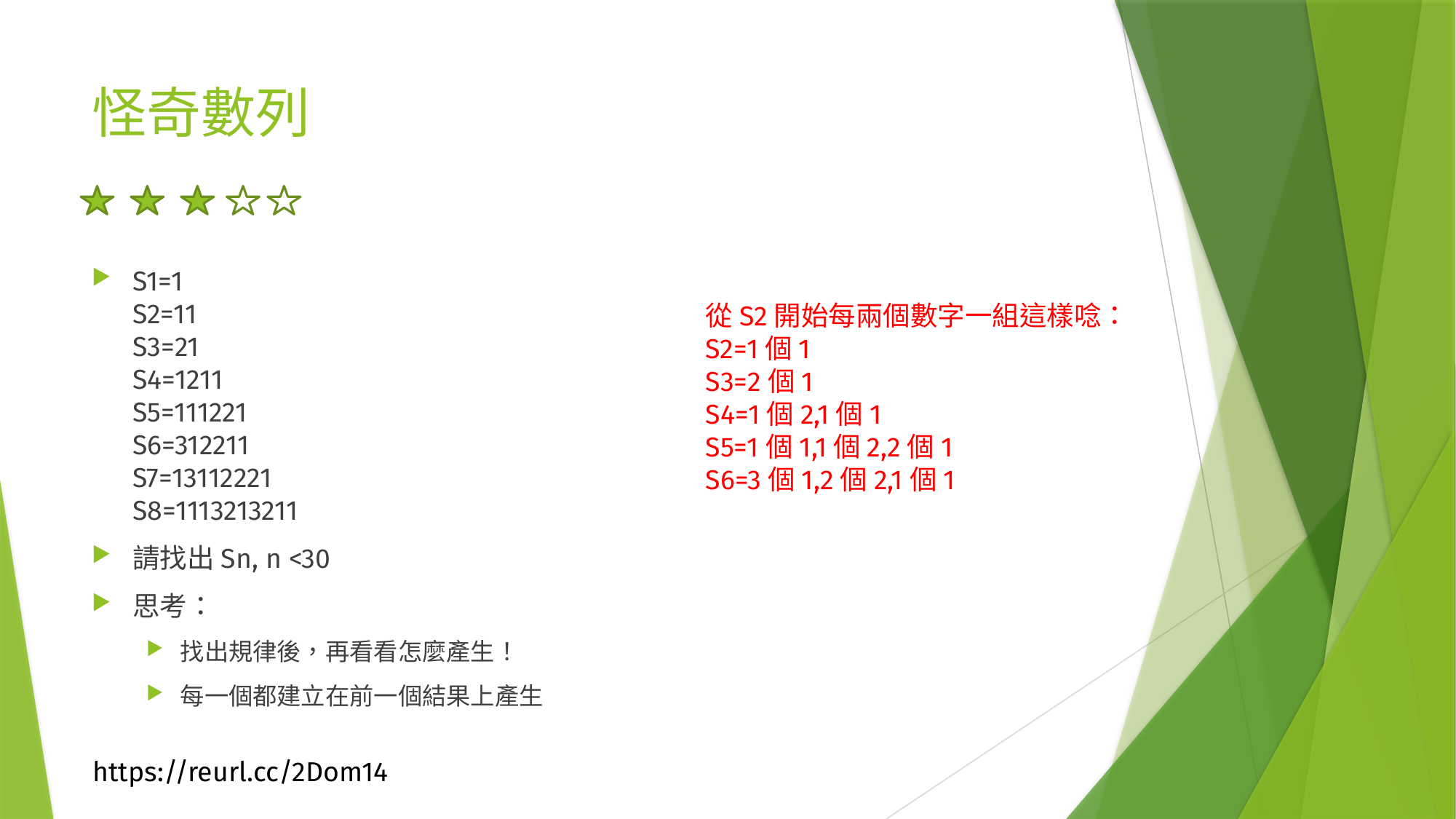

# 怪奇數列

S1=1
S2=11
S3=21
S4=1211
S5=111221
S6=312211
S7=13112221
S8=1113213211
請找出Sn, n <30
思考：
找出規律後，再看看怎麼產生！
每一個都建立在前一個結果上產生
從S2開始每兩個數字一組這樣唸：
S2=1個1
S3=2個1
S4=1個2,1個1
S5=1個1,1個2,2個1
S6=3個1,2個2,1個1